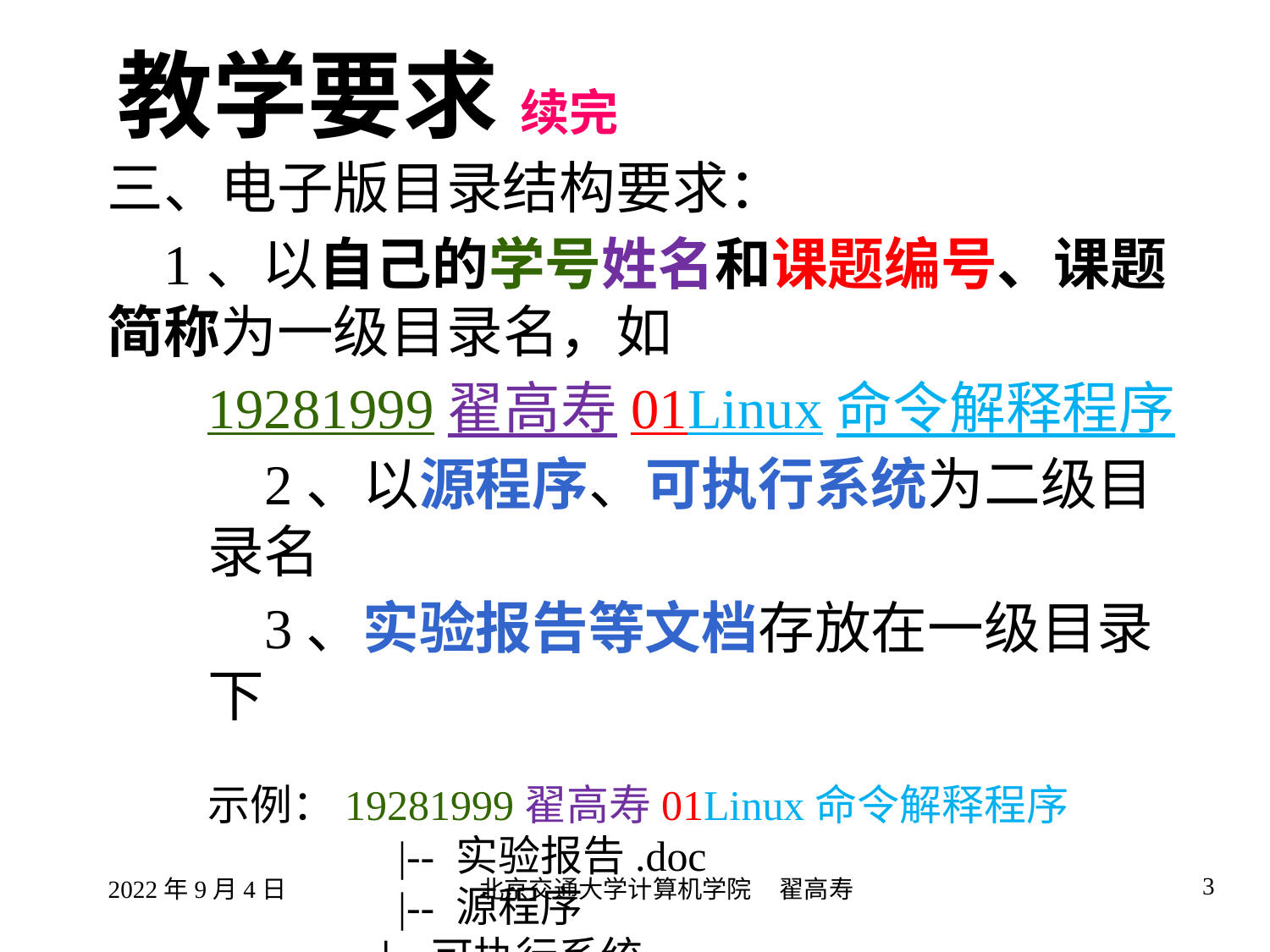

# 教学要求 续完
三、电子版目录结构要求：
    1、以自己的学号姓名和课题编号、课题简称为一级目录名，如
19281999翟高寿01Linux命令解释程序
    2、以源程序、可执行系统为二级目录名
    3、实验报告等文档存放在一级目录下

示例：19281999翟高寿01Linux命令解释程序
                  |-- 实验报告.doc
                  |-- 源程序
                  ∟可执行系统
2022年9月4日
北京交通大学计算机学院     翟高寿
3